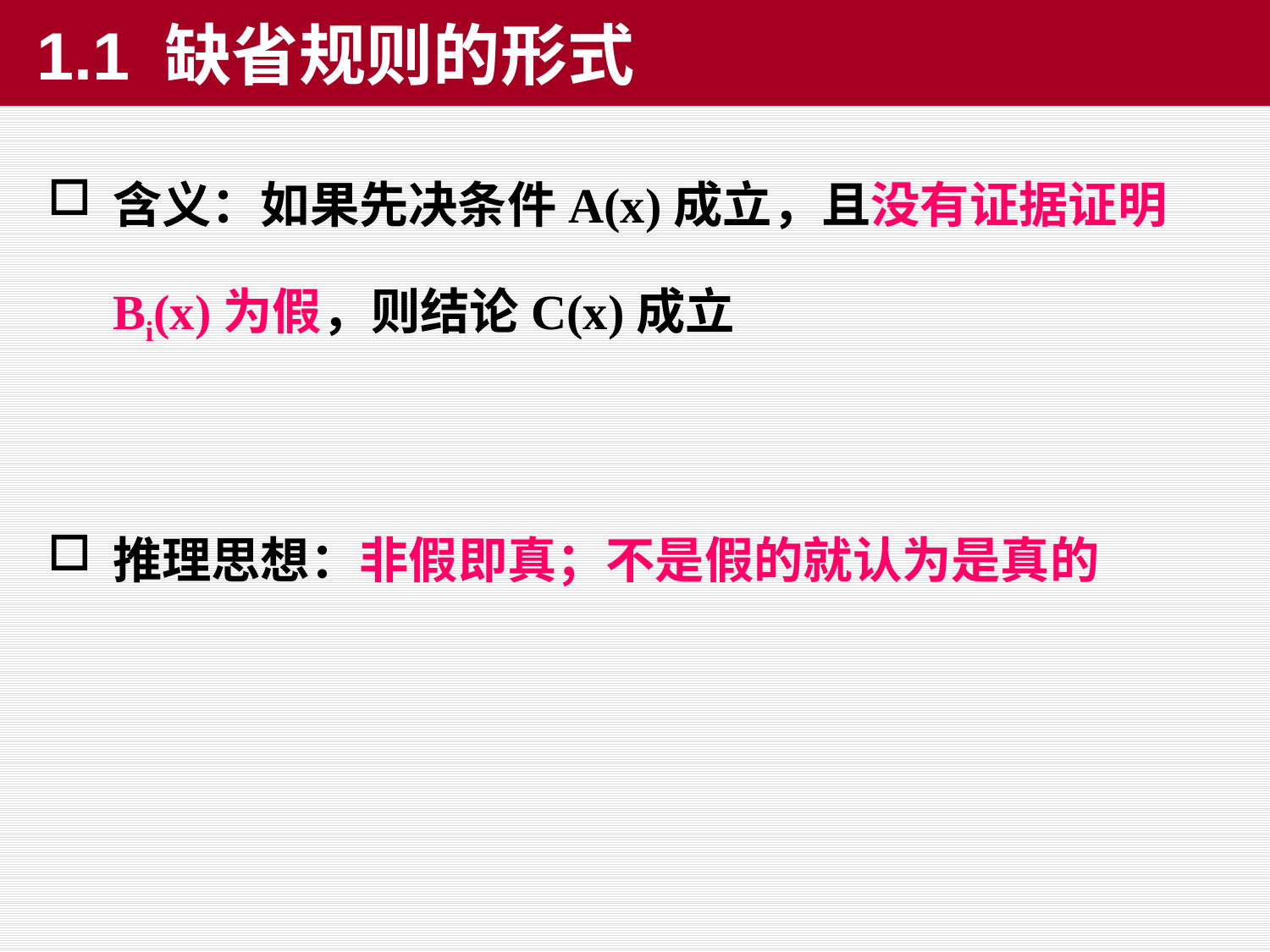

# 1.1 缺省规则的形式
含义：如果先决条件A(x)成立，且没有证据证明Bi(x)为假，则结论C(x)成立

推理思想：非假即真；不是假的就认为是真的